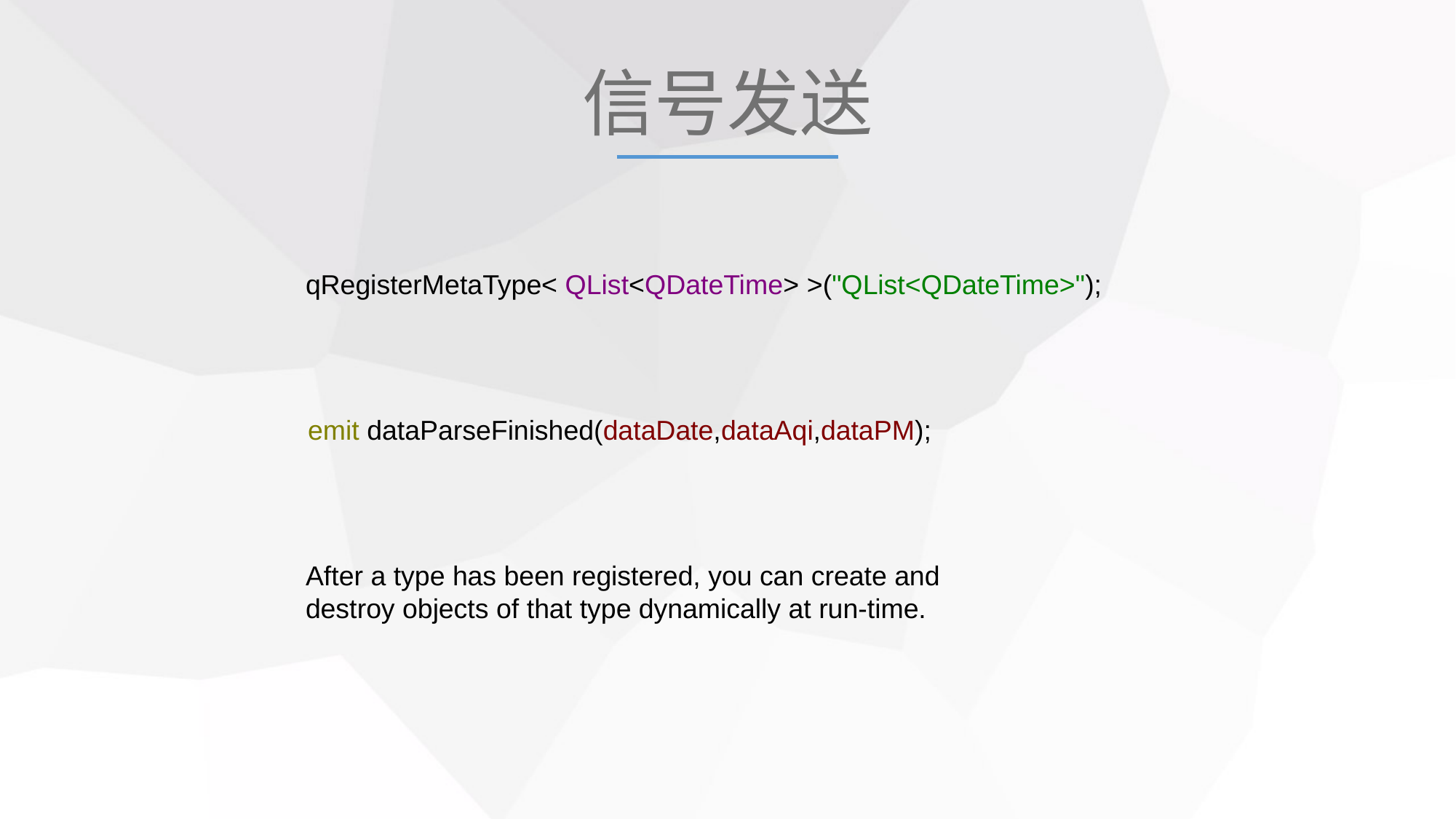

信号发送
qRegisterMetaType< QList<QDateTime> >("QList<QDateTime>");
emit dataParseFinished(dataDate,dataAqi,dataPM);
After a type has been registered, you can create and destroy objects of that type dynamically at run-time.